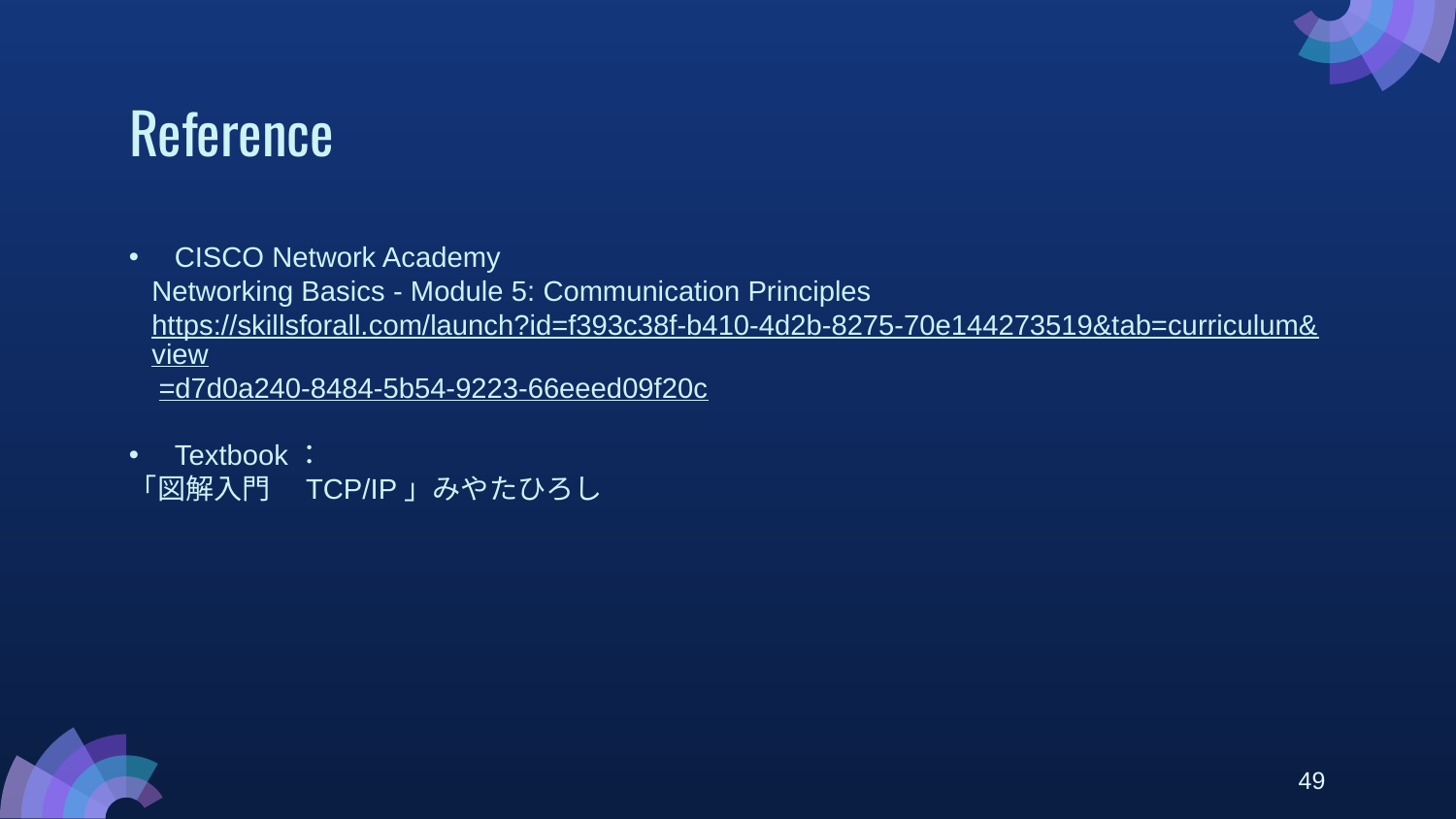

# Reference
CISCO Network Academy
Networking Basics - Module 5: Communication Principles
https://skillsforall.com/launch?id=f393c38f-b410-4d2b-8275-70e144273519&tab=curriculum&view=d7d0a240-8484-5b54-9223-66eeed09f20c

Textbook：
「図解入門　TCP/IP」みやたひろし

49